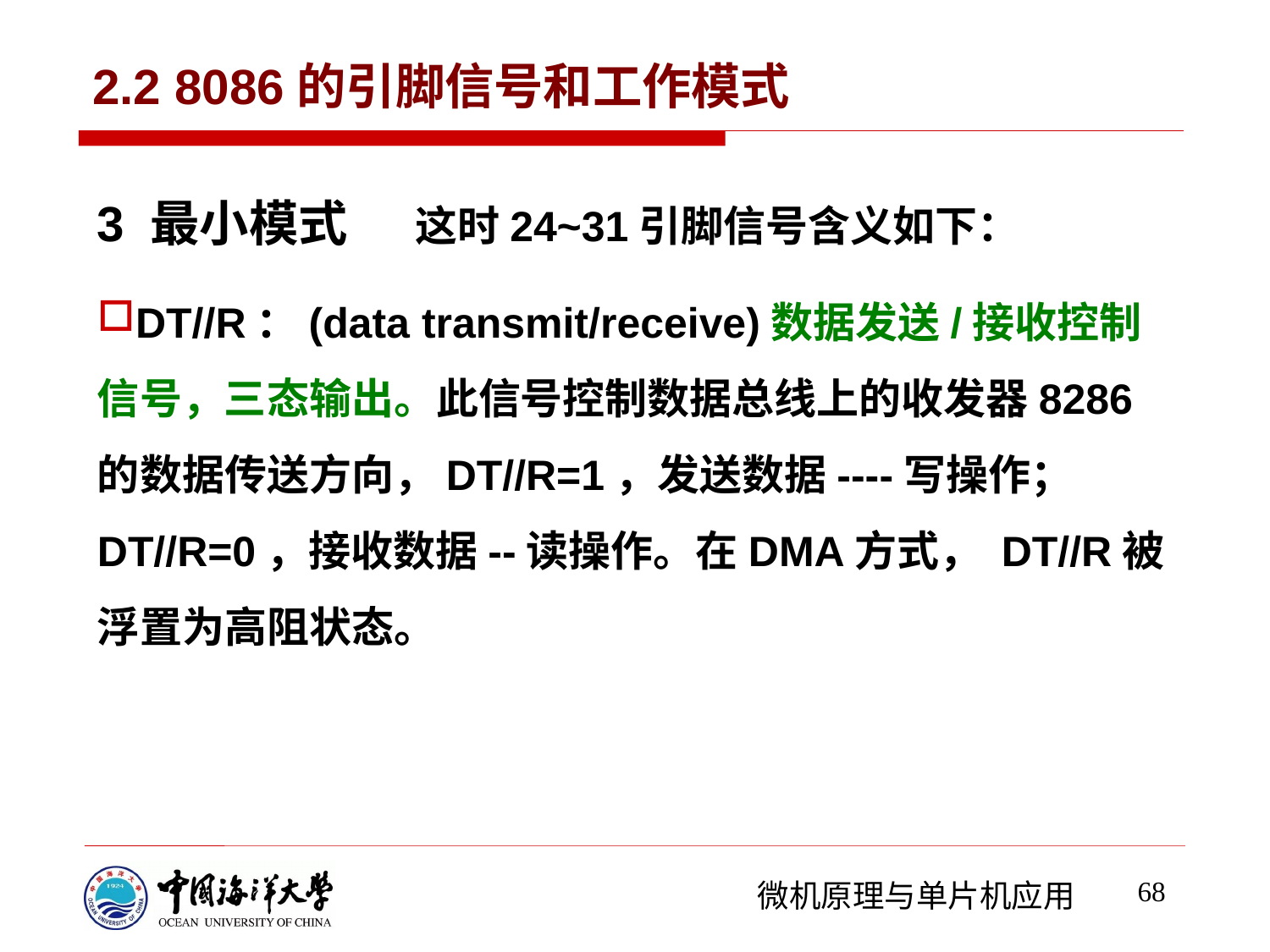

# 2.2 8086的引脚信号和工作模式
3 最小模式      这时24~31引脚信号含义如下：
DT//R：(data transmit/receive)数据发送/接收控制信号，三态输出。此信号控制数据总线上的收发器8286的数据传送方向，DT//R=1，发送数据----写操作；DT//R=0，接收数据--读操作。在DMA方式， DT//R被浮置为高阻状态。

68